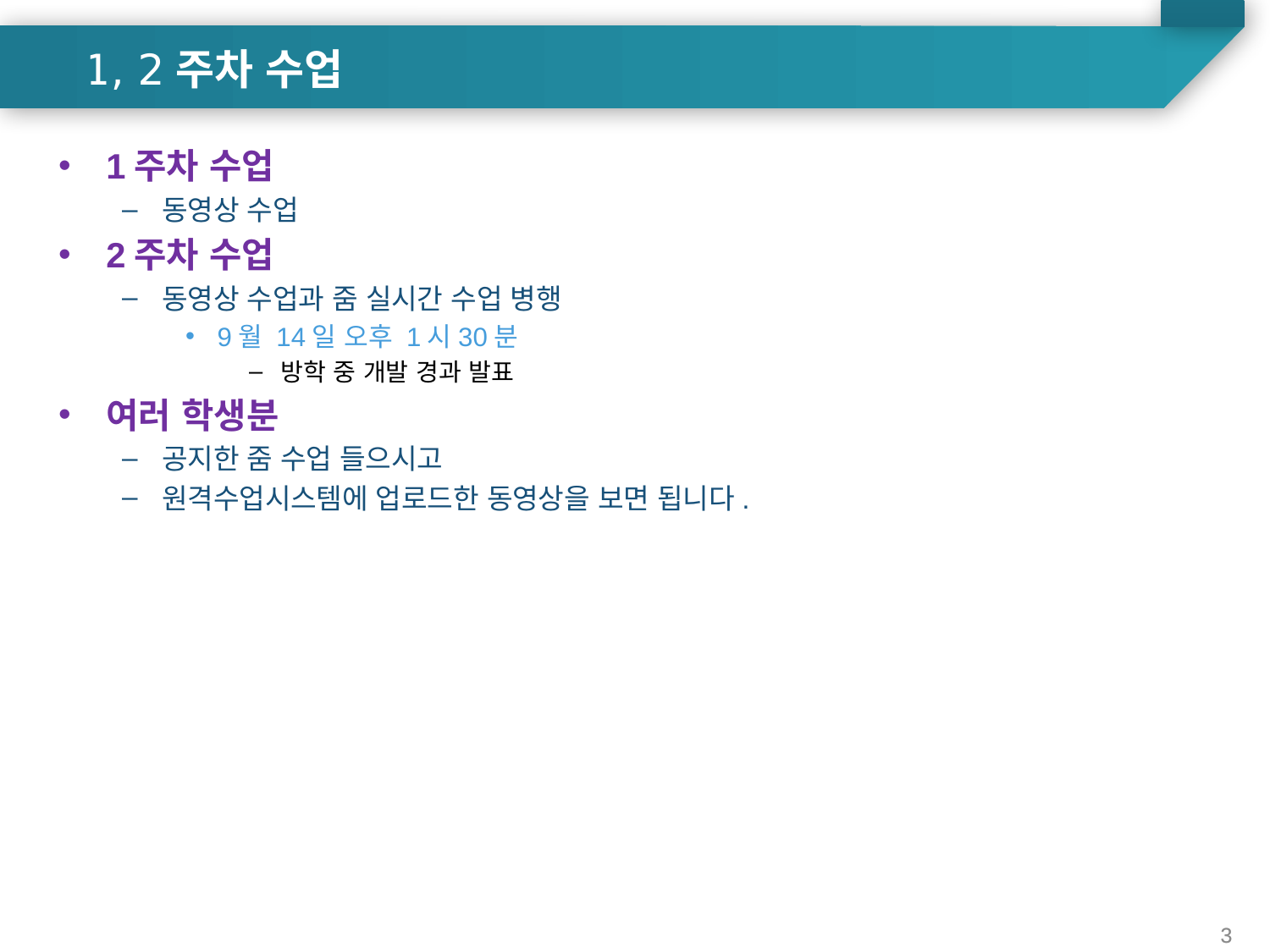

1, 2주차 수업
1주차 수업
동영상 수업
2주차 수업
동영상 수업과 줌 실시간 수업 병행
9월 14일 오후 1시30분
방학 중 개발 경과 발표
여러 학생분
공지한 줌 수업 들으시고
원격수업시스템에 업로드한 동영상을 보면 됩니다.
3